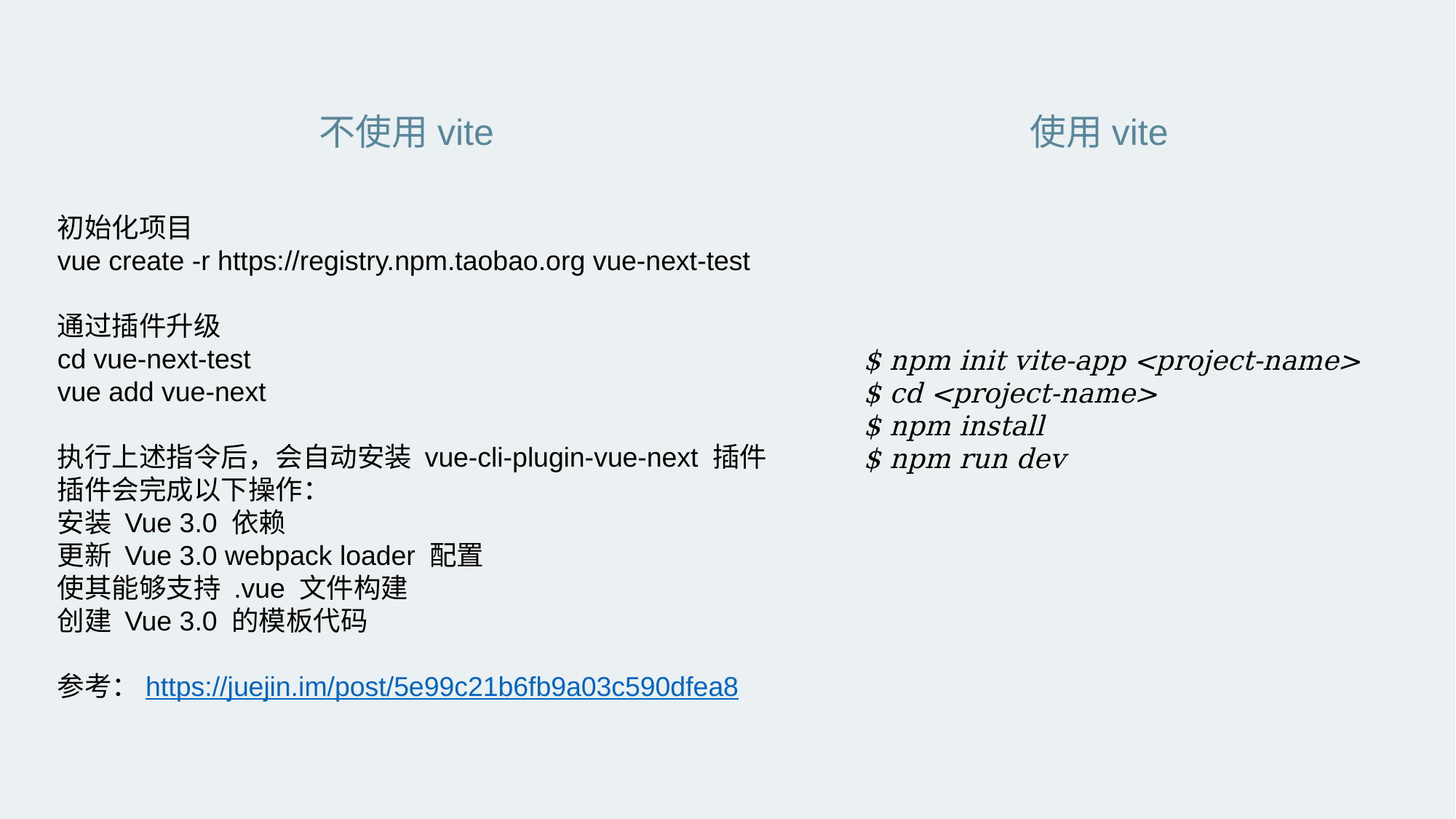

不使用vite
使用vite
初始化项目
vue create -r https://registry.npm.taobao.org vue-next-test

通过插件升级
cd vue-next-test
vue add vue-next

执行上述指令后，会自动安装 vue-cli-plugin-vue-next 插件
插件会完成以下操作：
安装 Vue 3.0 依赖
更新 Vue 3.0 webpack loader 配置
使其能够支持 .vue 文件构建
创建 Vue 3.0 的模板代码

参考：https://juejin.im/post/5e99c21b6fb9a03c590dfea8
$ npm init vite-app <project-name>
$ cd <project-name>
$ npm install
$ npm run dev